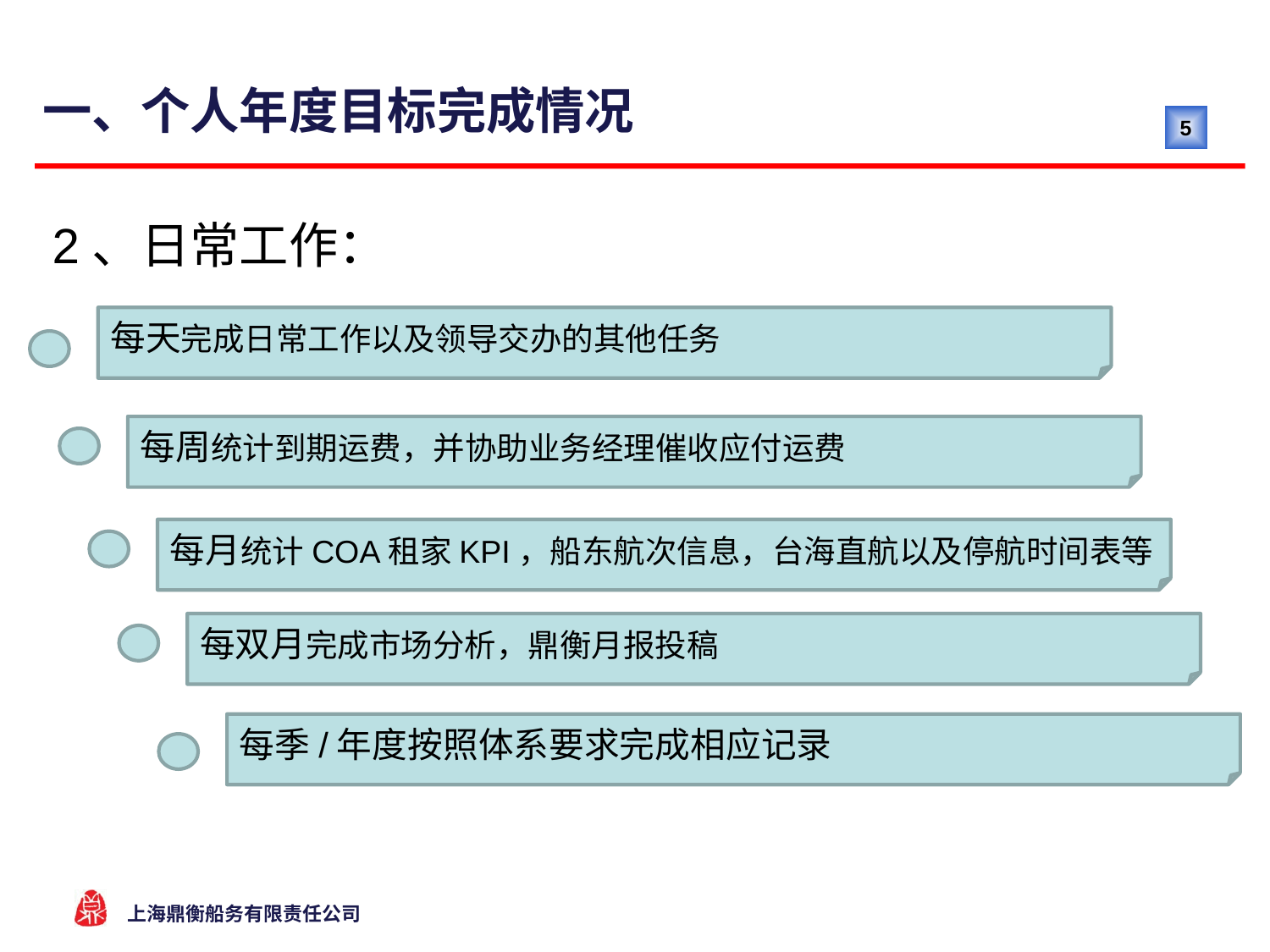

# 一、个人年度目标完成情况
2、日常工作：
每天完成日常工作以及领导交办的其他任务

每周统计到期运费，并协助业务经理催收应付运费

每月统计COA租家KPI，船东航次信息，台海直航以及停航时间表等

每双月完成市场分析，鼎衡月报投稿

每季/年度按照体系要求完成相应记录